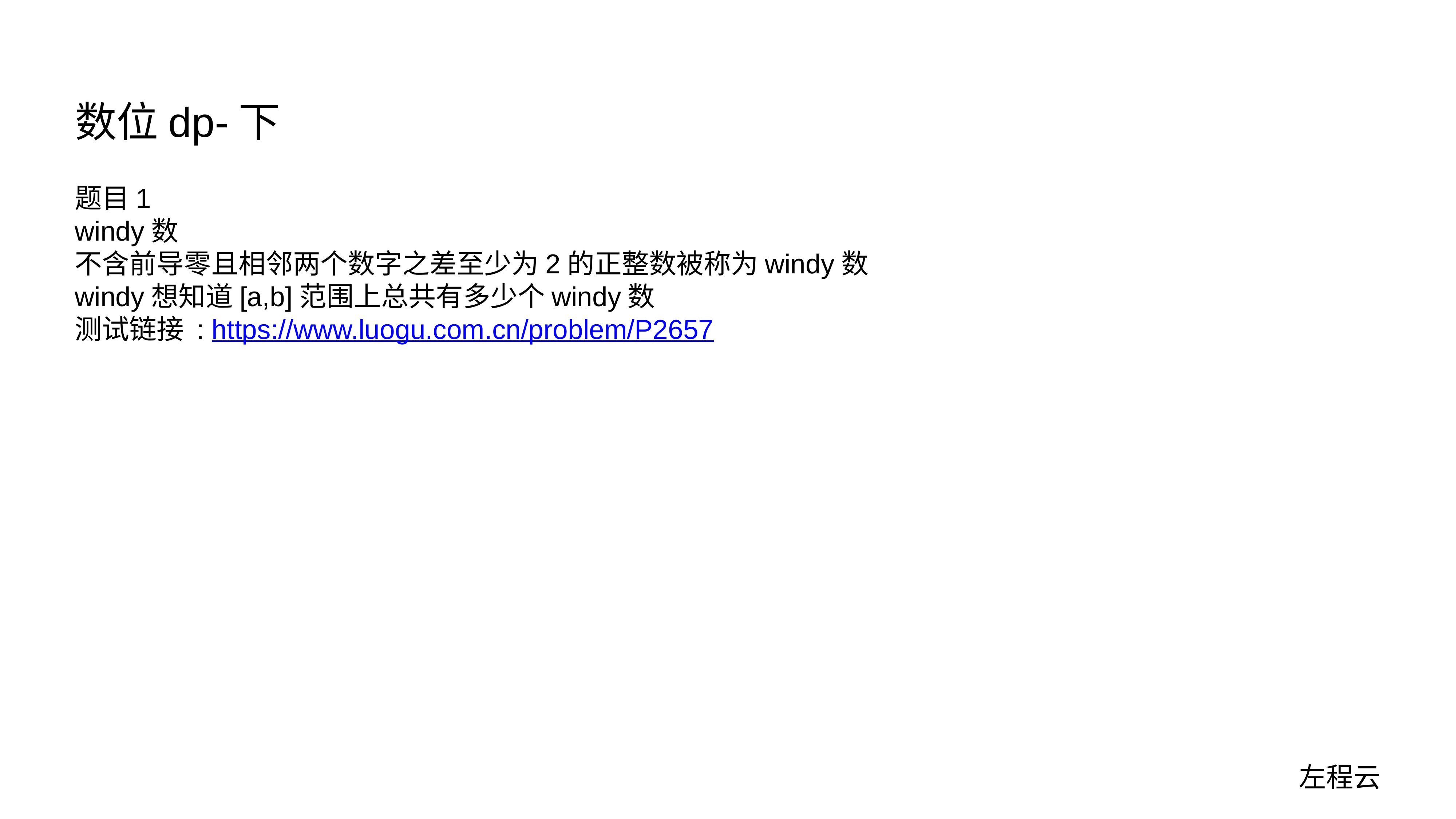

# 数位dp-下
题目1
windy数
不含前导零且相邻两个数字之差至少为2的正整数被称为windy数
windy想知道[a,b]范围上总共有多少个windy数
测试链接 : https://www.luogu.com.cn/problem/P2657
左程云